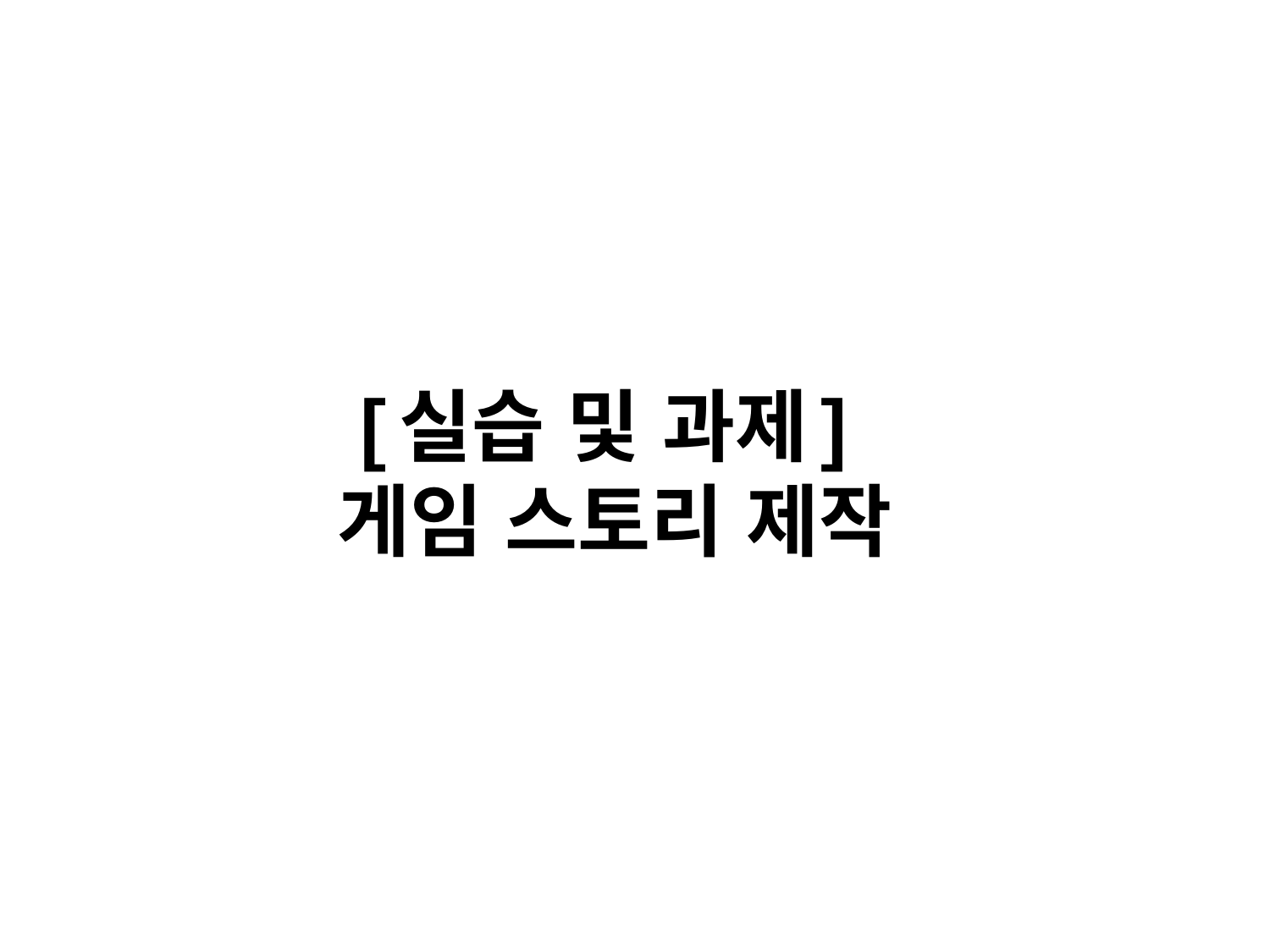

# [실습 및 과제] 게임 스토리 제작